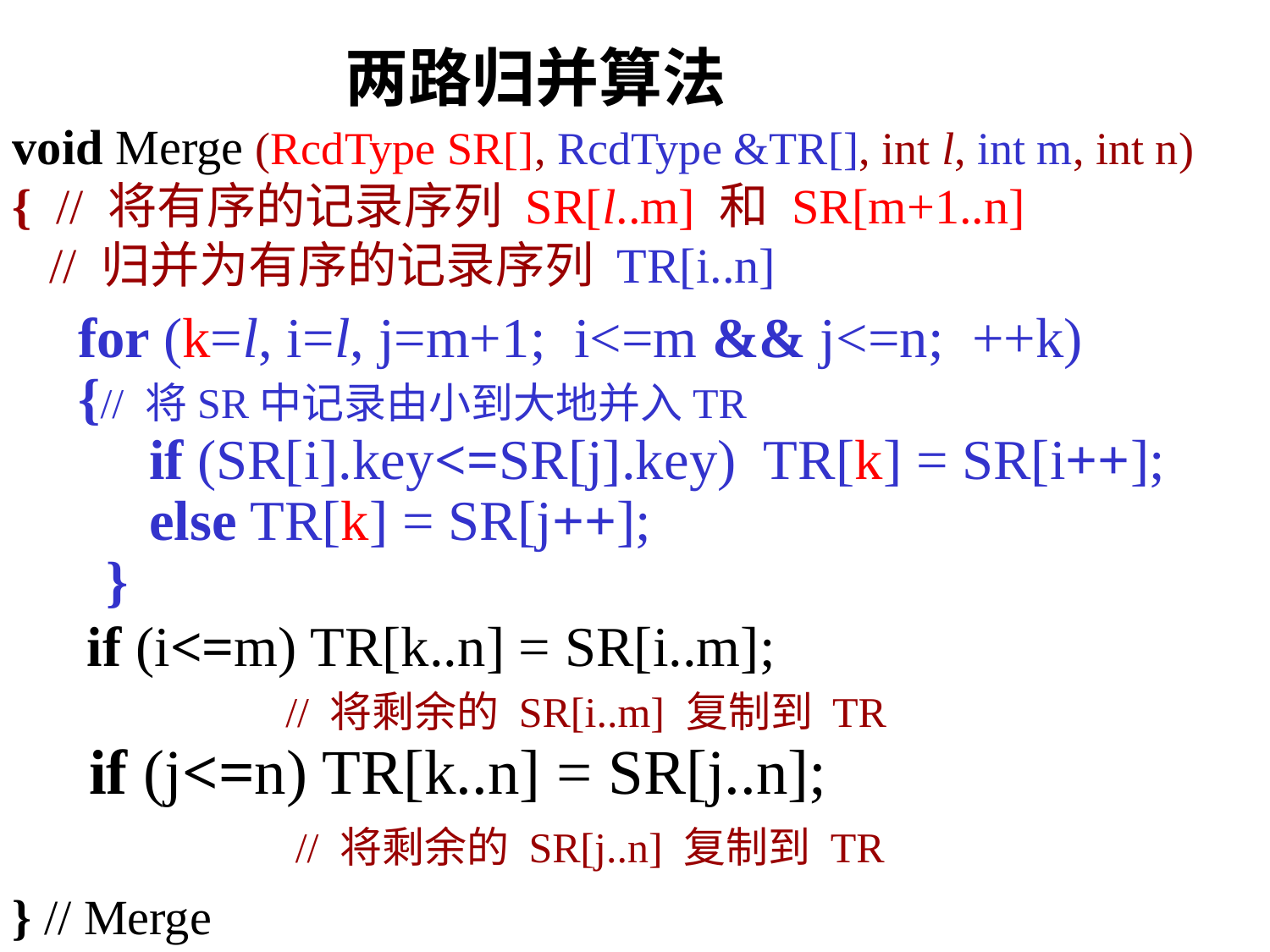

两路归并算法
void Merge (RcdType SR[], RcdType &TR[], int l, int m, int n)
{  // 将有序的记录序列 SR[l..m] 和 SR[m+1..n]
   // 归并为有序的记录序列 TR[i..n]

} // Merge
for (k=l, i=l, j=m+1;  i<=m && j<=n;  ++k)
{// 将SR中记录由小到大地并入TR
     if (SR[i].key<=SR[j].key)  TR[k] = SR[i++];
     else TR[k] = SR[j++];
  }
if (i<=m) TR[k..n] = SR[i..m];
              // 将剩余的 SR[i..m] 复制到 TR
if (j<=n) TR[k..n] = SR[j..n];
             // 将剩余的 SR[j..n] 复制到 TR